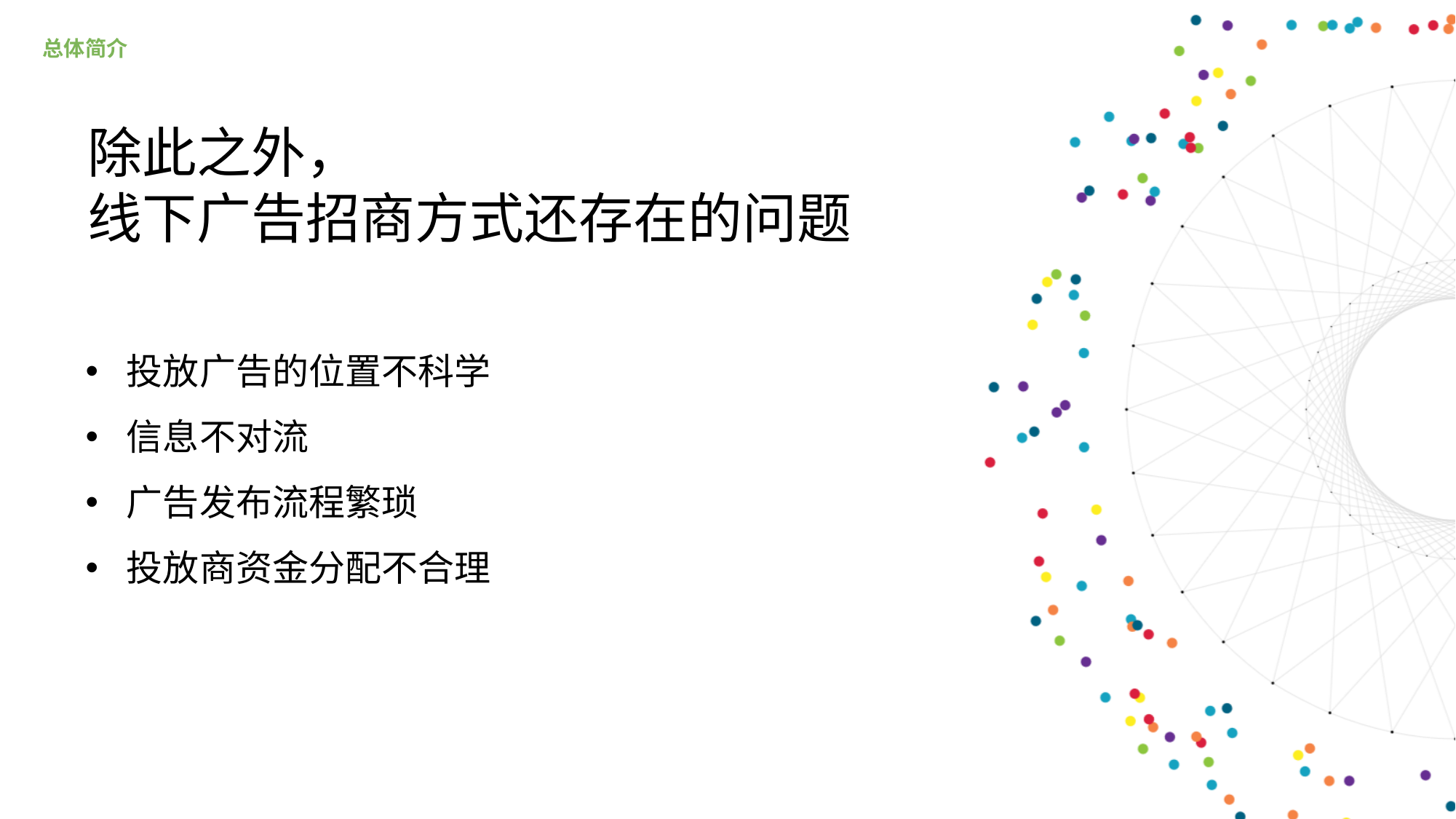

总体简介
除此之外，
线下广告招商方式还存在的问题
投放广告的位置不科学
信息不对流
广告发布流程繁琐
投放商资金分配不合理